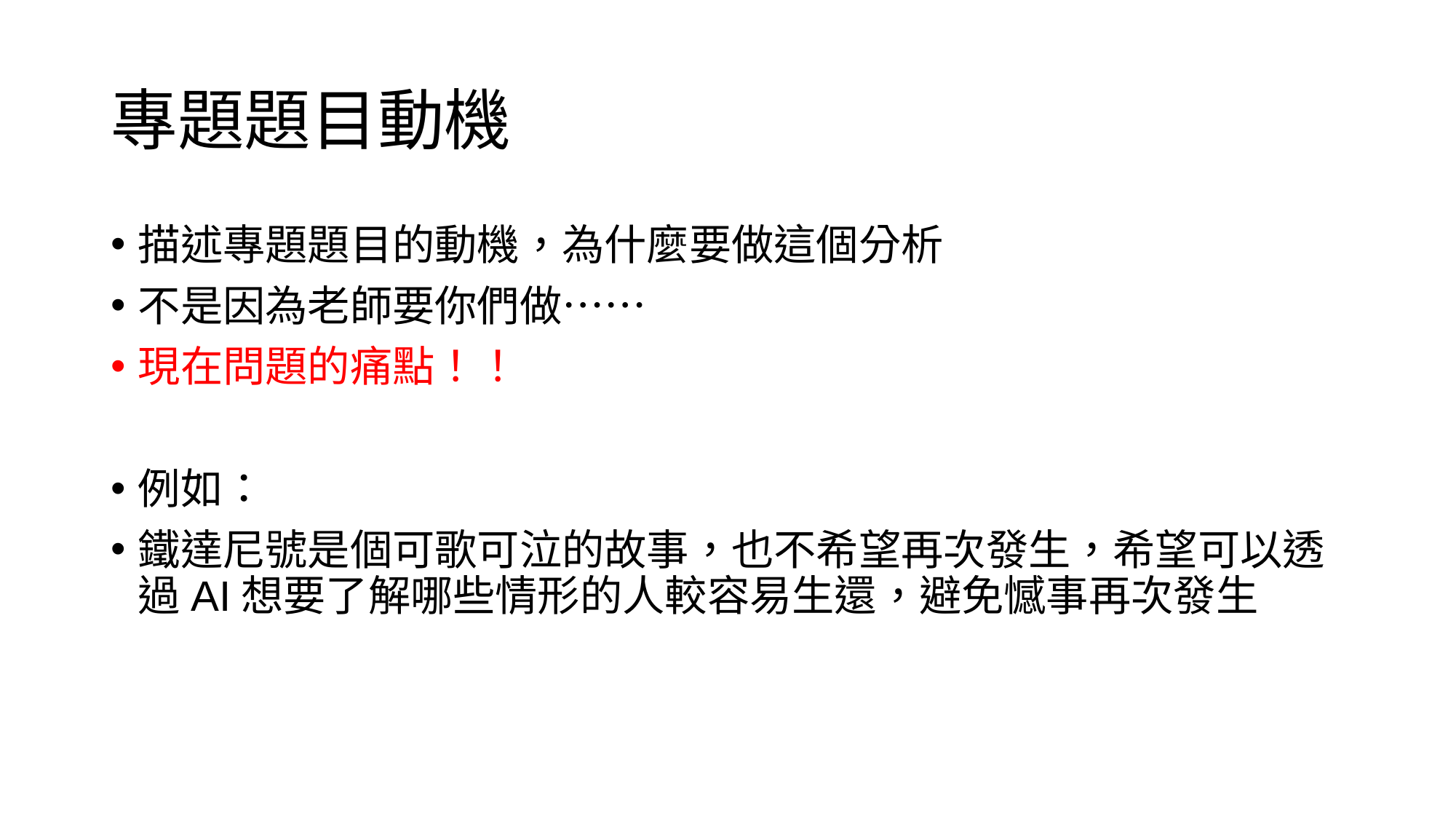

# 專題題目動機
描述專題題目的動機，為什麼要做這個分析
不是因為老師要你們做……
現在問題的痛點！！

例如：
鐵達尼號是個可歌可泣的故事，也不希望再次發生，希望可以透過AI想要了解哪些情形的人較容易生還，避免憾事再次發生